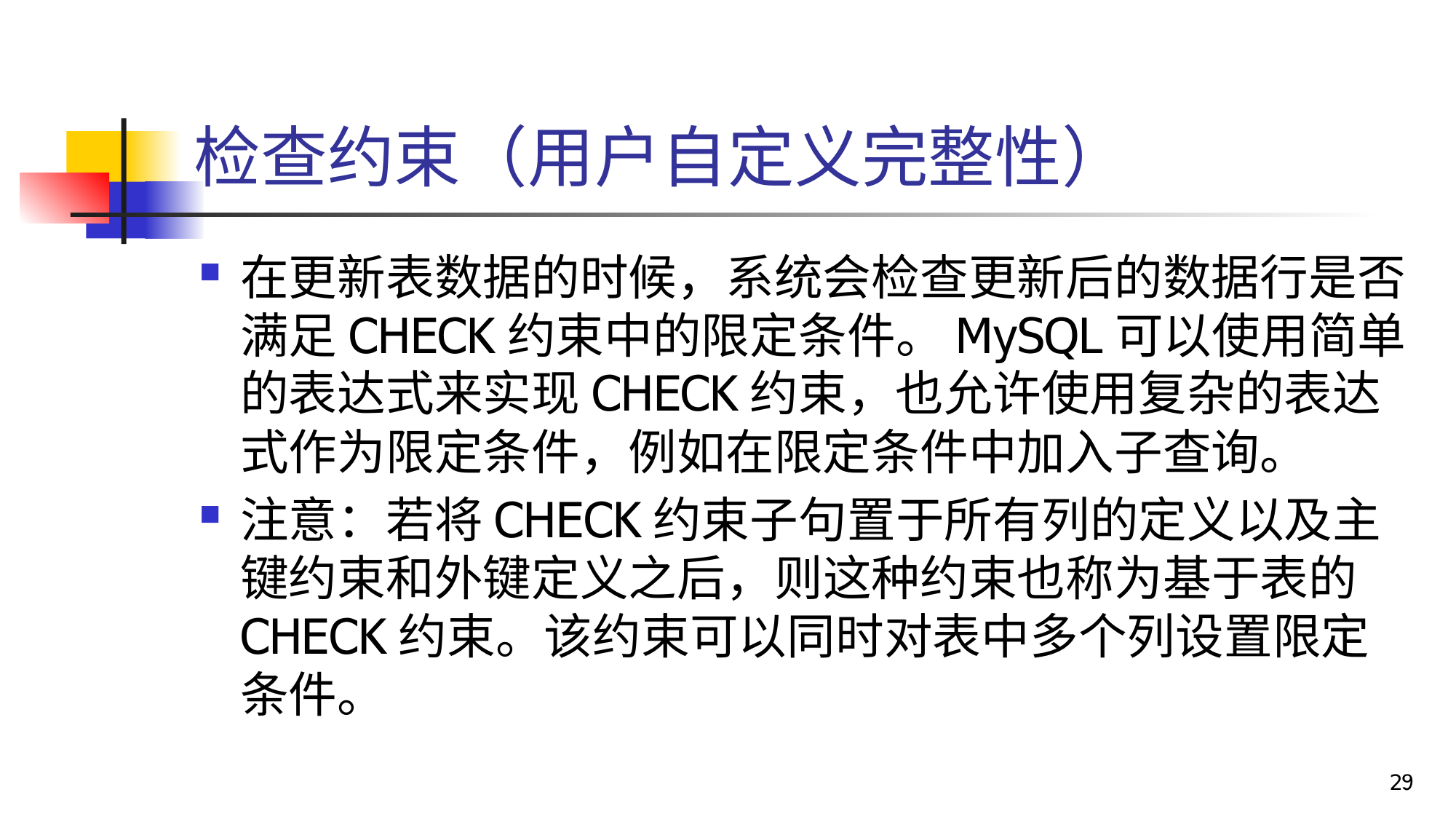

# 检查约束（用户自定义完整性）
在更新表数据的时候，系统会检查更新后的数据行是否满足CHECK约束中的限定条件。MySQL可以使用简单的表达式来实现CHECK约束，也允许使用复杂的表达式作为限定条件，例如在限定条件中加入子查询。
注意：若将CHECK约束子句置于所有列的定义以及主键约束和外键定义之后，则这种约束也称为基于表的CHECK约束。该约束可以同时对表中多个列设置限定条件。

29